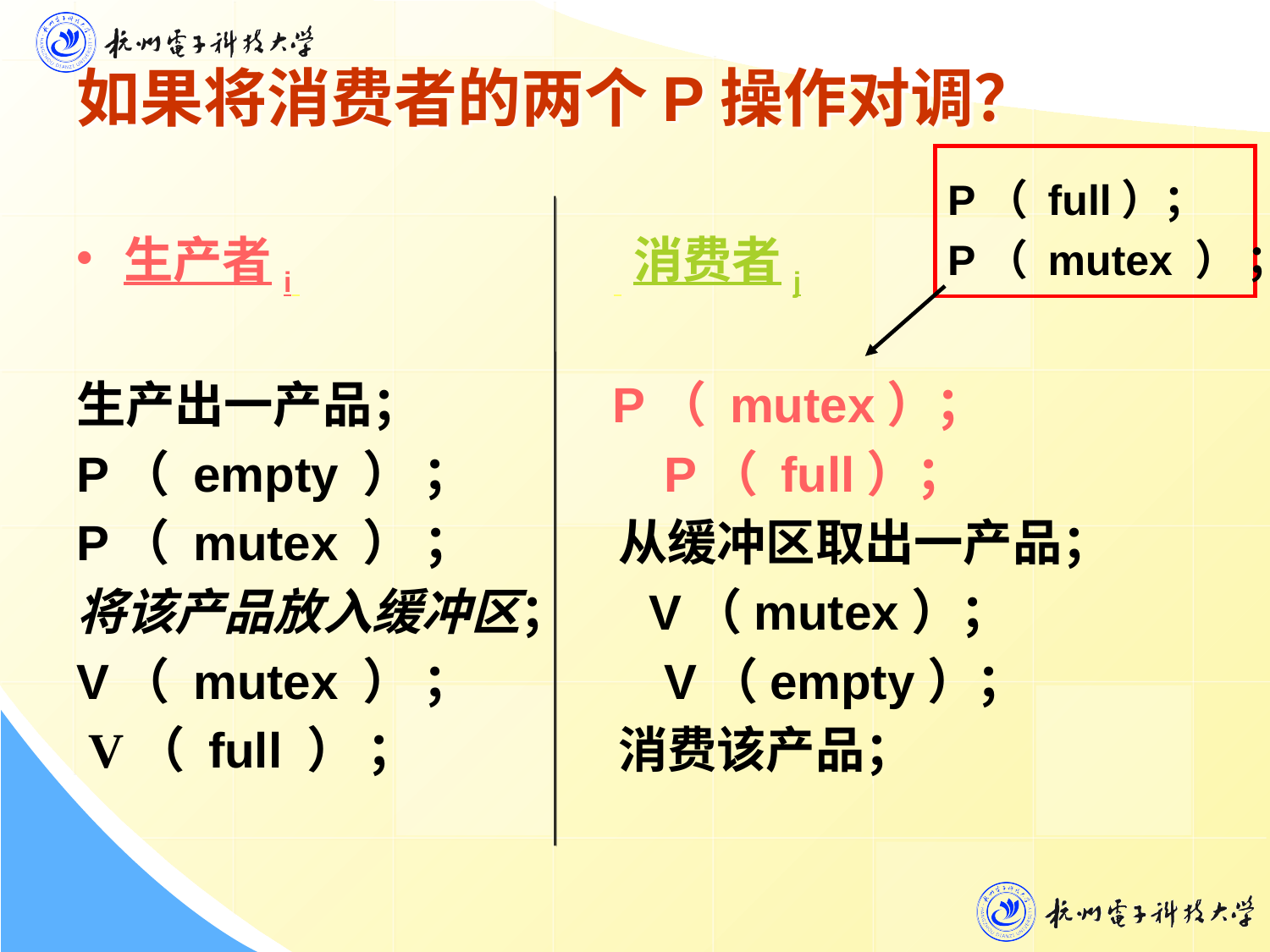

# 如果将消费者的两个P操作对调？
P（ full）；

P（ mutex ） ；

生产者i                                         消费者j
生产出一产品；                P（ mutex）；
P（ empty ） ；                P（ full）；
P（ mutex ） ；             从缓冲区取出一产品；
将该产品放入缓冲区；      V（mutex）；
V（ mutex ） ；                V（empty）；
 V（ full ） ；                  消费该产品；